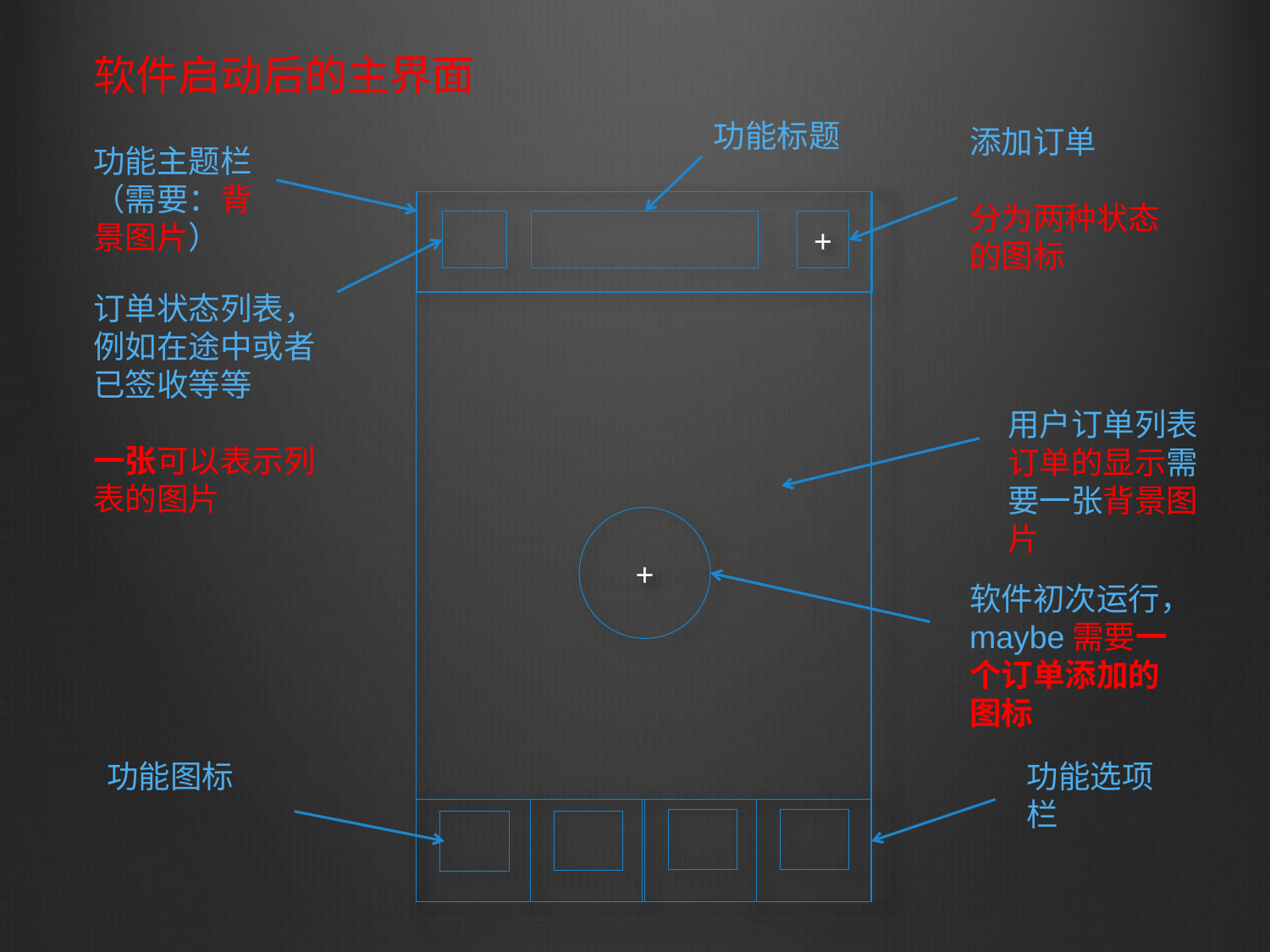

软件启动后的主界面
功能标题
添加订单

分为两种状态的图标
功能主题栏
（需要：背景图片）

+
订单状态列表，例如在途中或者已签收等等

一张可以表示列表的图片
用户订单列表
订单的显示需要一张背景图片
+
软件初次运行，maybe需要一个订单添加的图标
功能图标
功能选项栏